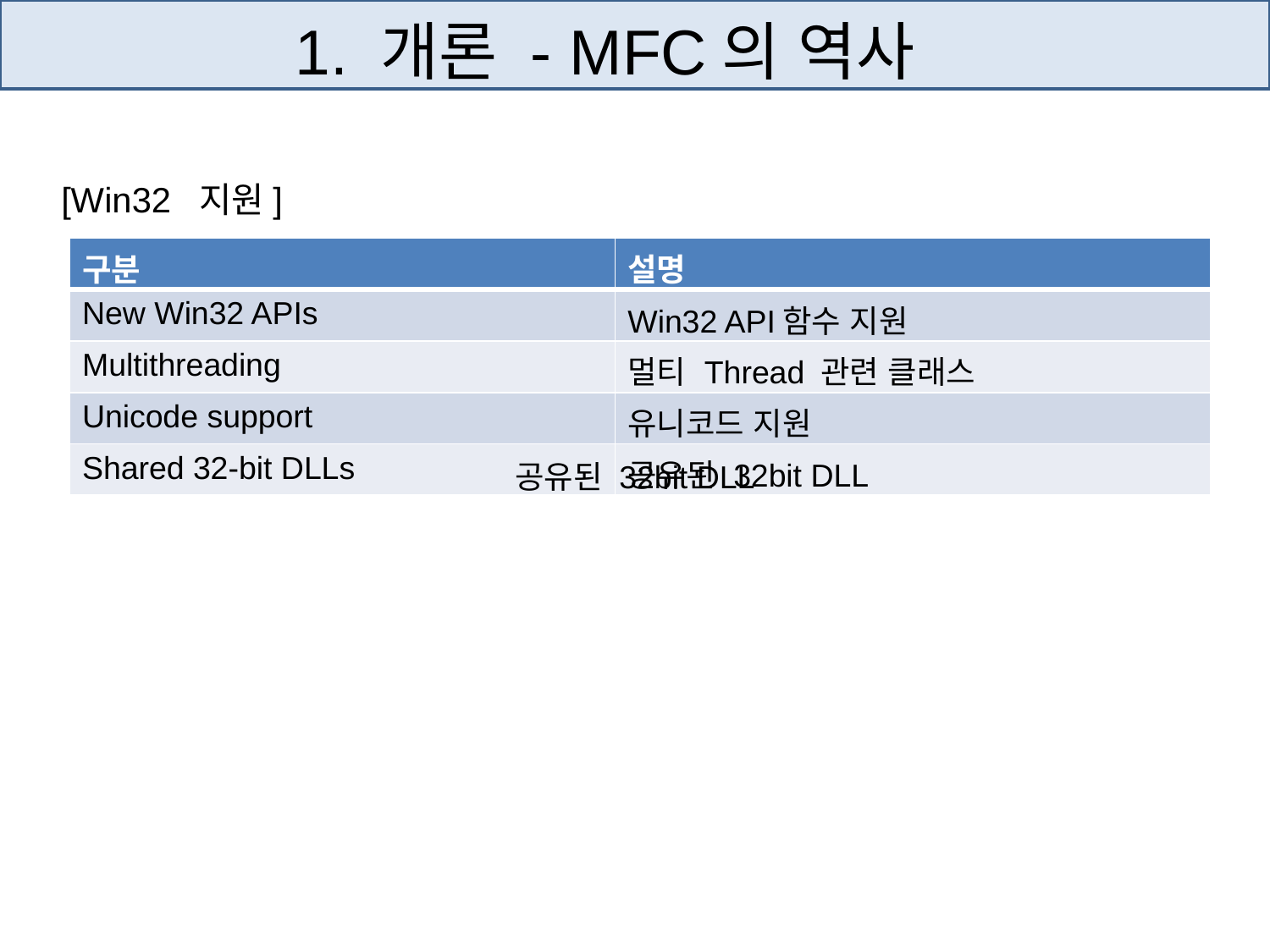

# 1. 개론 - MFC의 역사

     [Win32  지원]

| 구분 | 설명 |
| --- | --- |
| New Win32 APIs | Win32 API함수 지원 |
| Multithreading | 멀티 Thread 관련 클래스 |
| Unicode support | 유니코드 지원 |
| Shared 32-bit DLLs | 공유된 32bit DLL |
공유된 32bit DLL